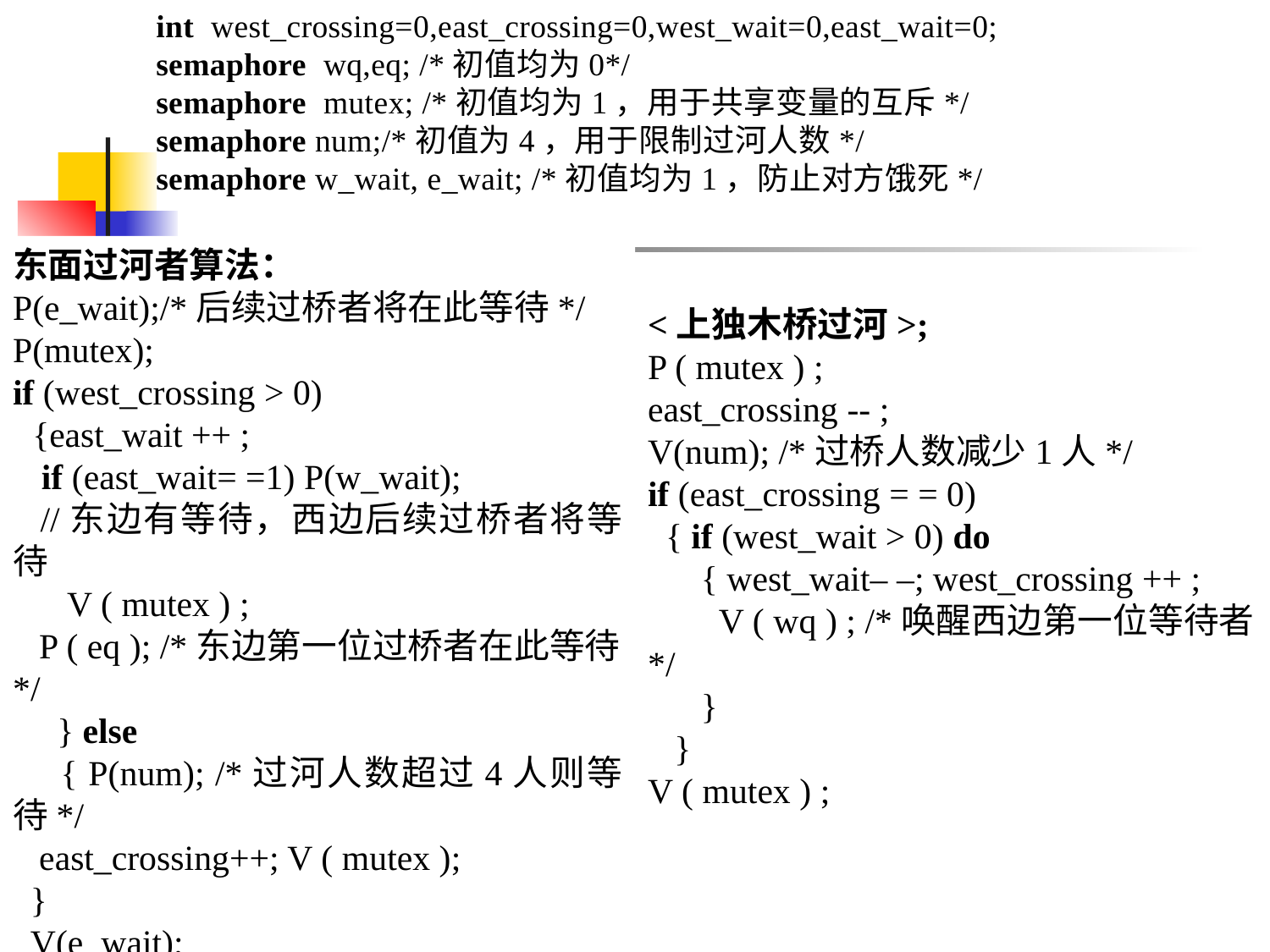

int  west_crossing=0,east_crossing=0,west_wait=0,east_wait=0;
semaphore  wq,eq; /*初值均为0*/
semaphore  mutex; /*初值均为1，用于共享变量的互斥*/
semaphore num;/*初值为4，用于限制过河人数*/
semaphore w_wait, e_wait; /*初值均为1，防止对方饿死*/
东面过河者算法：
P(e_wait);/*后续过桥者将在此等待*/
P(mutex);
if (west_crossing > 0)
{east_wait ++ ;
 if (east_wait= =1) P(w_wait);
//东边有等待，西边后续过桥者将等待
   V ( mutex ) ;
P ( eq ); /*东边第一位过桥者在此等待*/
  } else
  { P(num); /*过河人数超过4人则等待*/
east_crossing++; V ( mutex );
}
V(e_wait);
<上独木桥过河>;
P ( mutex ) ;
east_crossing -- ;
V(num); /*过桥人数减少1人*/
if (east_crossing = = 0)
  { if (west_wait > 0) do
      { west_wait– –; west_crossing ++ ;
        V ( wq ) ; /*唤醒西边第一位等待者*/
      }
   }
V ( mutex ) ;